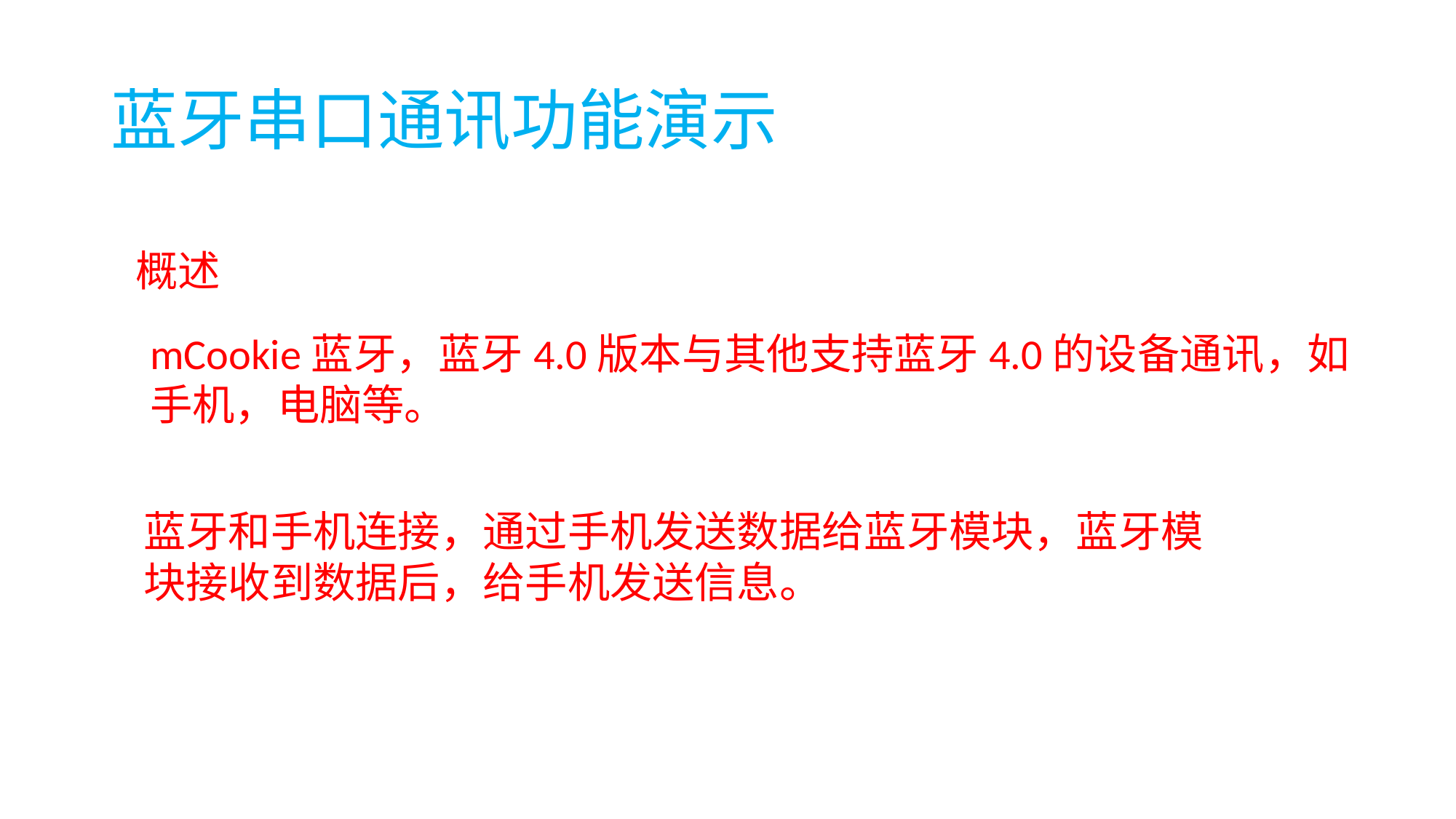

# 蓝牙串口通讯功能演示
概述
mCookie蓝牙，蓝牙4.0版本与其他支持蓝牙4.0的设备通讯，如手机，电脑等。
蓝牙和手机连接，通过手机发送数据给蓝牙模块，蓝牙模块接收到数据后，给手机发送信息。